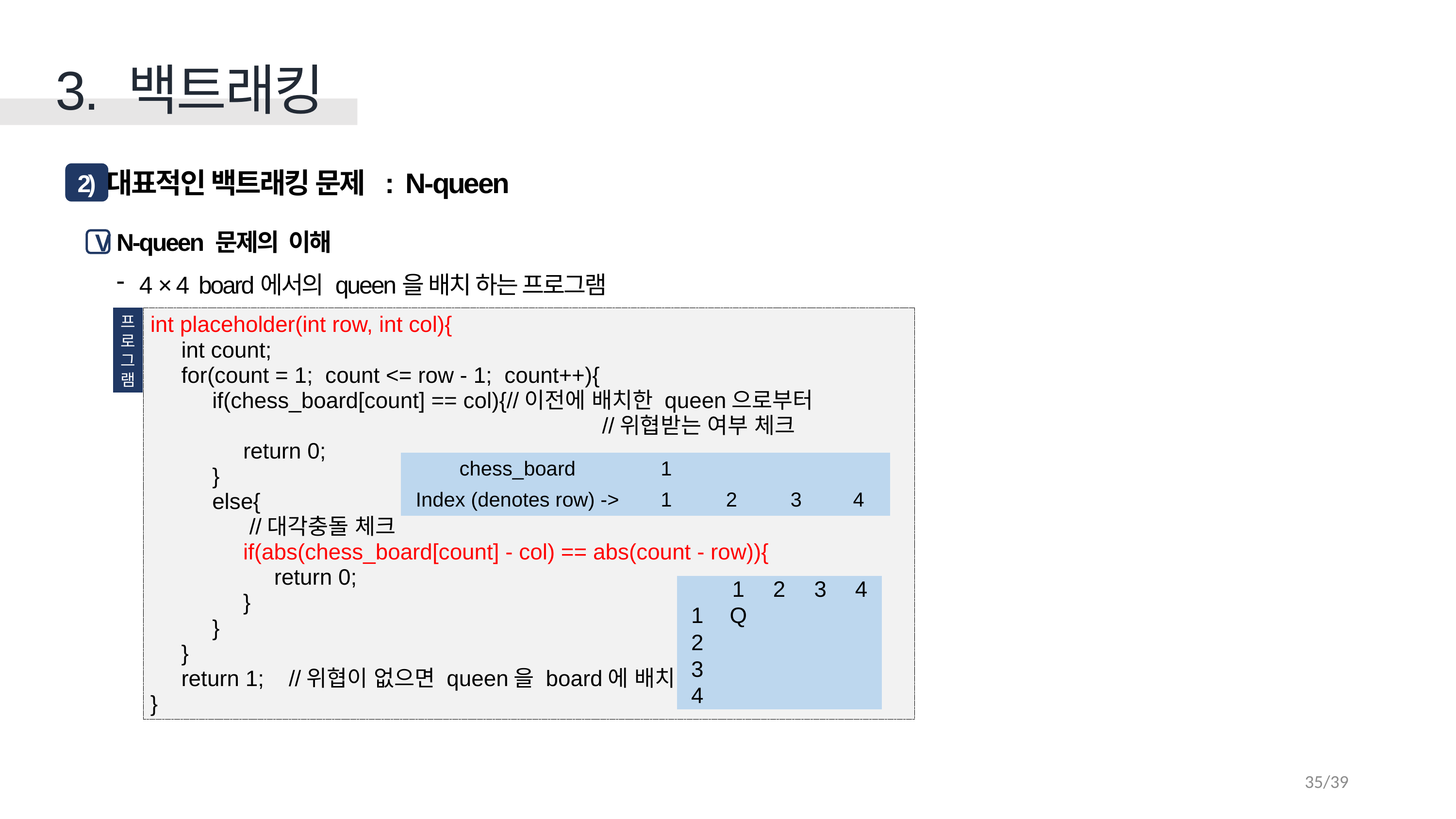

3. 백트래킹

대표적인 백트래킹 문제  :  N-queen
2)
N-queen 문제의  이해
V
4 × 4  board에서의 queen을 배치 하는 프로그램
프
로
그
램
int placeholder(int row, int col){
     int count;
     for(count = 1;  count <= row - 1;  count++){
          if(chess_board[count] == col){//이전에 배치한 queen으로부터
                                                                         //위협받는 여부 체크
               return 0;
          }
          else{
                //대각충돌 체크
               if(abs(chess_board[count] - col) == abs(count - row)){
                    return 0;
               }
          }
     }
     return 1;    //위협이 없으면 queen을 board에 배치
}

| chess\_board | 1 |  |  |  |
| --- | --- | --- | --- | --- |
| Index (denotes row) -> | 1 | 2 | 3 | 4 |
|  | 1 | 2 | 3 | 4 |
| --- | --- | --- | --- | --- |
| 1 | Q |  |  |  |
| 2 |  |  |  |  |
| 3 |  |  |  |  |
| 4 |  |  |  |  |
35/39